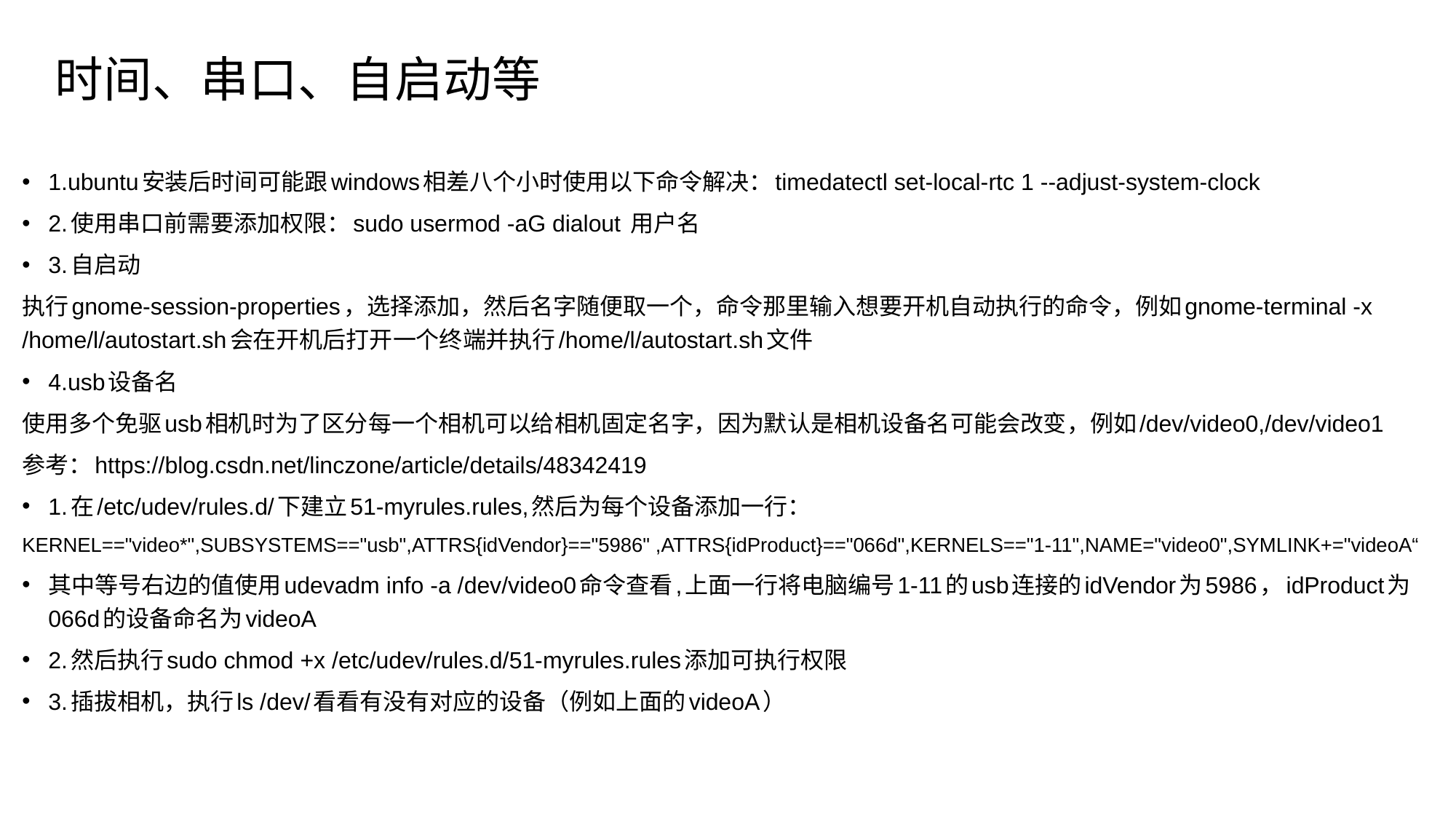

时间、串口、自启动等
1.ubuntu安装后时间可能跟windows相差八个小时使用以下命令解决：timedatectl set-local-rtc 1 --adjust-system-clock
2.使用串口前需要添加权限：sudo usermod -aG dialout 用户名
3.自启动
执行gnome-session-properties，选择添加，然后名字随便取一个，命令那里输入想要开机自动执行的命令，例如gnome-terminal -x /home/l/autostart.sh会在开机后打开一个终端并执行/home/l/autostart.sh文件
4.usb设备名
使用多个免驱usb相机时为了区分每一个相机可以给相机固定名字，因为默认是相机设备名可能会改变，例如/dev/video0,/dev/video1
参考：https://blog.csdn.net/linczone/article/details/48342419
1.在/etc/udev/rules.d/下建立51-myrules.rules,然后为每个设备添加一行：
KERNEL=="video*",SUBSYSTEMS=="usb",ATTRS{idVendor}=="5986" ,ATTRS{idProduct}=="066d",KERNELS=="1-11",NAME="video0",SYMLINK+="videoA“
其中等号右边的值使用udevadm info -a /dev/video0命令查看,上面一行将电脑编号1-11的usb连接的idVendor为5986，idProduct为066d的设备命名为videoA
2.然后执行sudo chmod +x /etc/udev/rules.d/51-myrules.rules添加可执行权限
3.插拔相机，执行ls /dev/看看有没有对应的设备（例如上面的videoA）